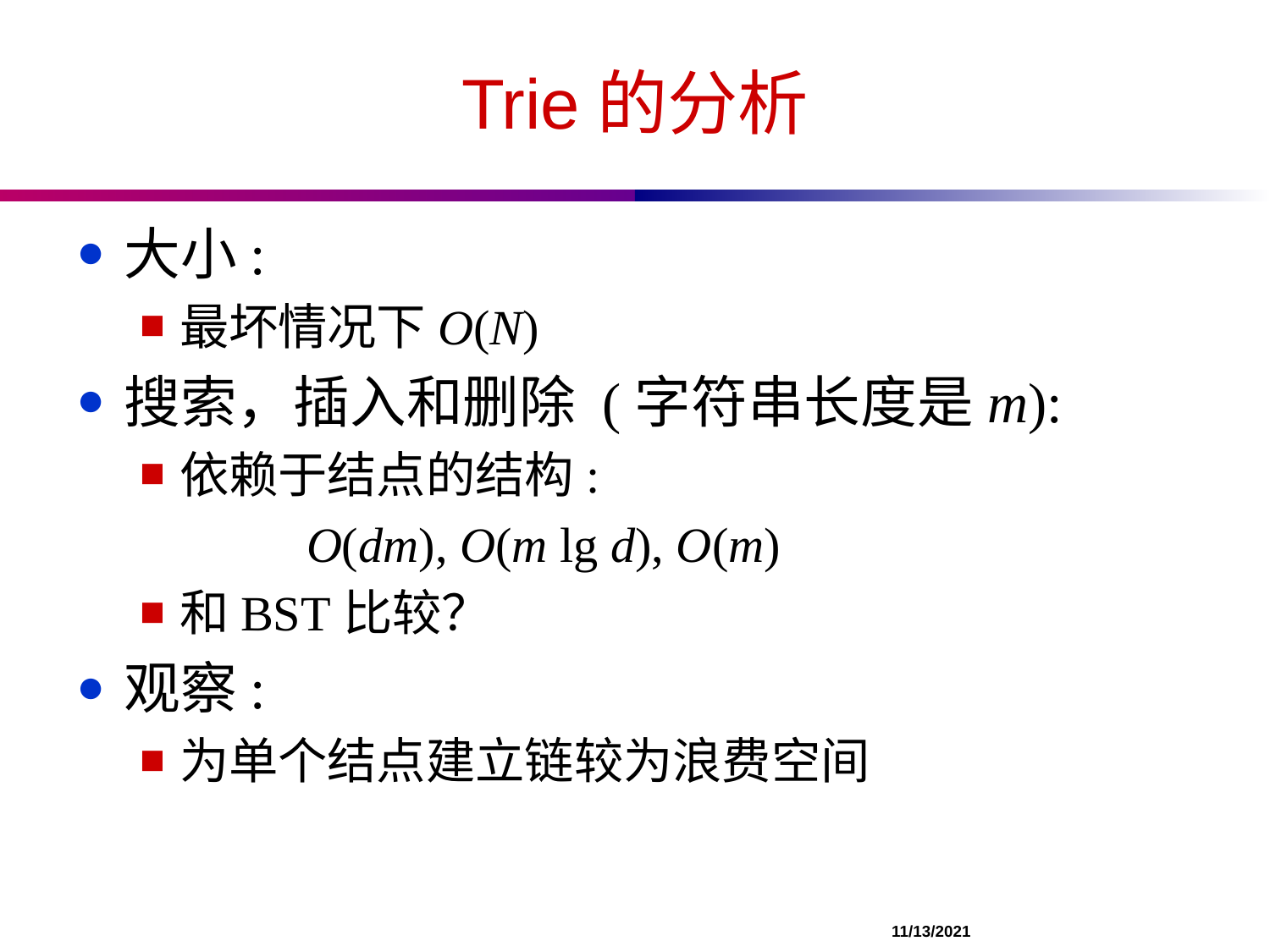

# Trie的分析
大小:
最坏情况下O(N)
搜索，插入和删除 (字符串长度是m):
依赖于结点的结构:
 		O(dm), O(m lg d), O(m)
和BST比较？
观察:
为单个结点建立链较为浪费空间
		 				            11/13/2021